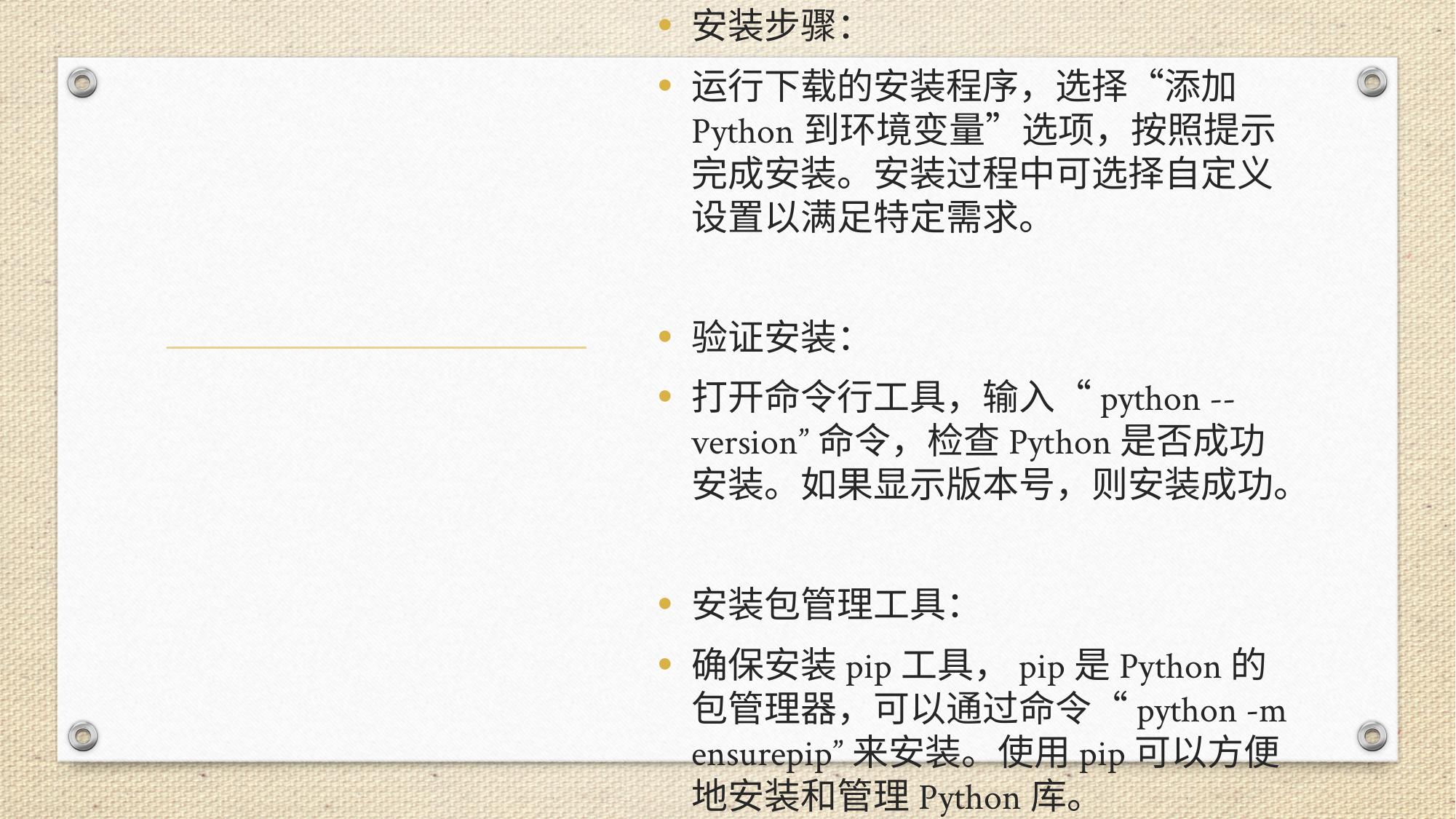

下载Python：
访问Python官方网站，选择适合你操作系统的版本进行下载。建议下载最新的稳定版本，以确保获得最新的功能和安全性。

安装步骤：
运行下载的安装程序，选择“添加Python到环境变量”选项，按照提示完成安装。安装过程中可选择自定义设置以满足特定需求。

验证安装：
打开命令行工具，输入“python --version”命令，检查Python是否成功安装。如果显示版本号，则安装成功。

安装包管理工具：
确保安装pip工具，pip是Python的包管理器，可以通过命令“python -m ensurepip”来安装。使用pip可以方便地安装和管理Python库。

配置开发环境：
选择合适的IDE或文本编辑器，如PyCharm、VS Code等，进行Python开发环境的配置。根据个人喜好进行插件和主题的设置，提高开发效率。
#